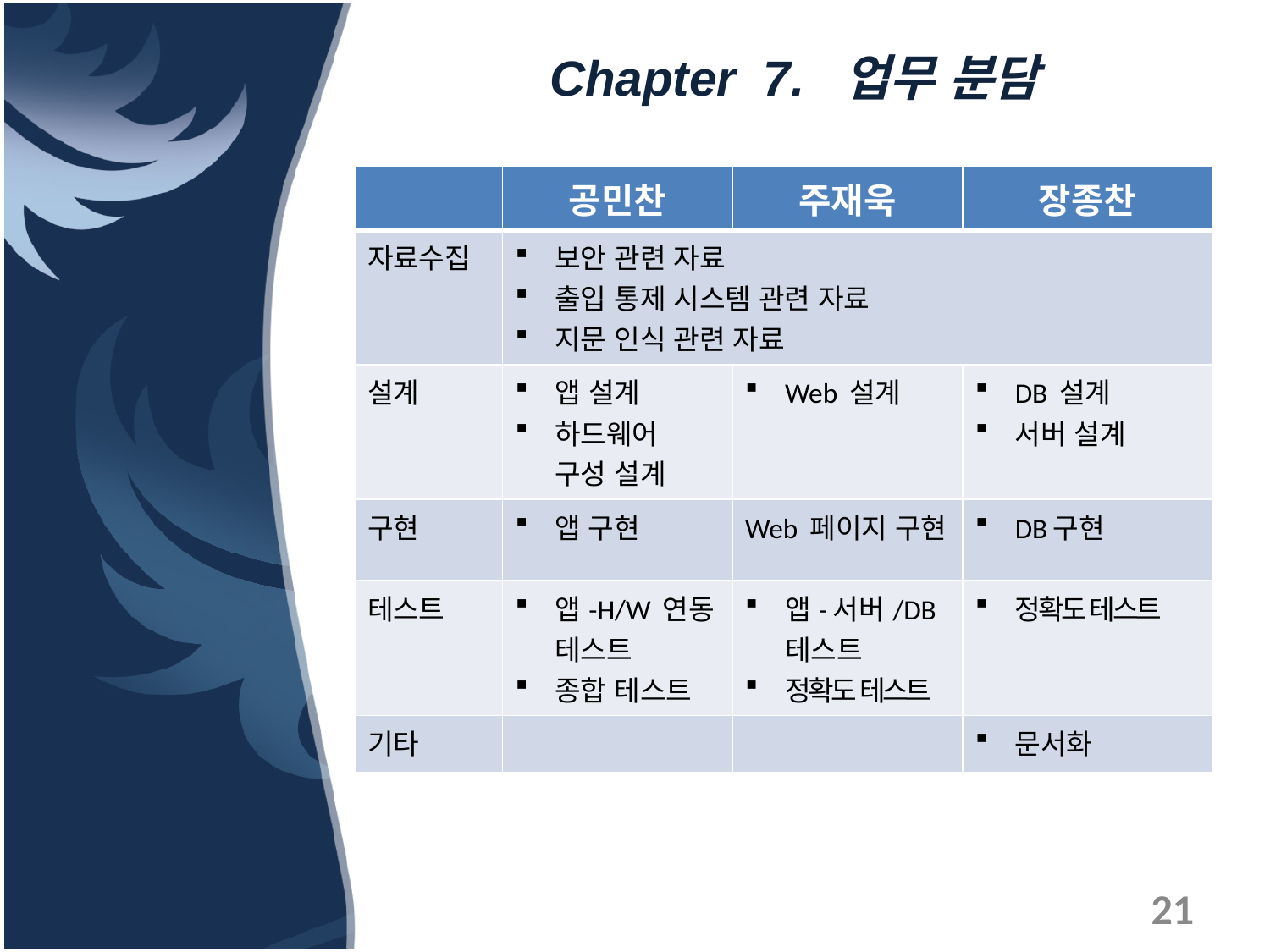

# Chapter  7.  업무 분담
|  | 공민찬 | 주재욱 | 장종찬 |
| --- | --- | --- | --- |
| 자료수집 | 보안 관련 자료 출입 통제 시스템 관련 자료 지문 인식 관련 자료 |  |  |
| 설계 | 앱 설계 하드웨어 구성 설계 | Web 설계 | DB 설계 서버 설계 |
| 구현 | 앱 구현 | Web 페이지 구현 | DB구현 |
| 테스트 | 앱-H/W 연동 테스트 종합 테스트 | 앱-서버/DB 테스트 정확도 테스트 | 정확도 테스트 |
| 기타 |  |  | 문서화 |
21